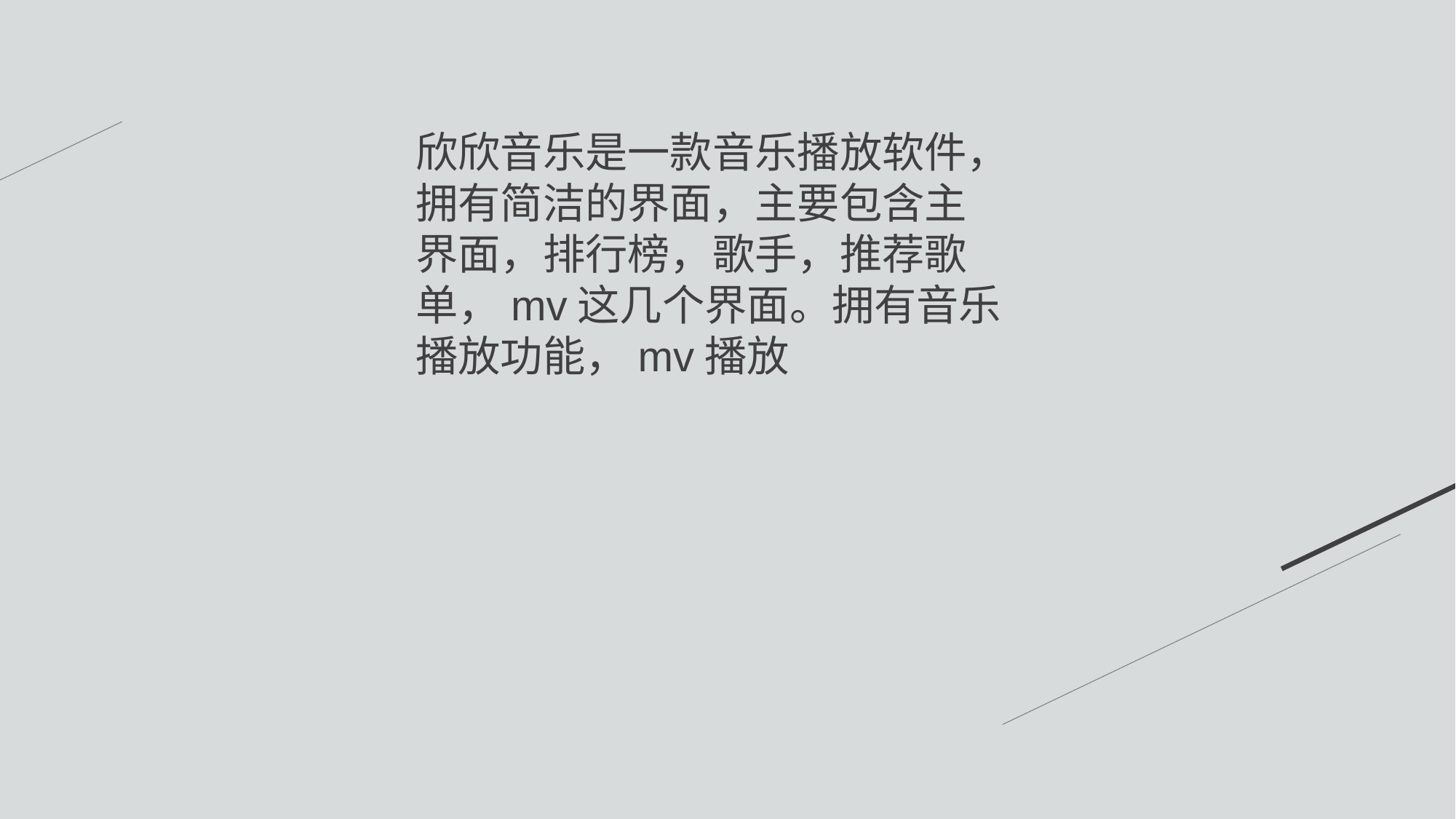

欣欣音乐是一款音乐播放软件，拥有简洁的界面，主要包含主界面，排行榜，歌手，推荐歌单，mv这几个界面。拥有音乐播放功能，mv播放